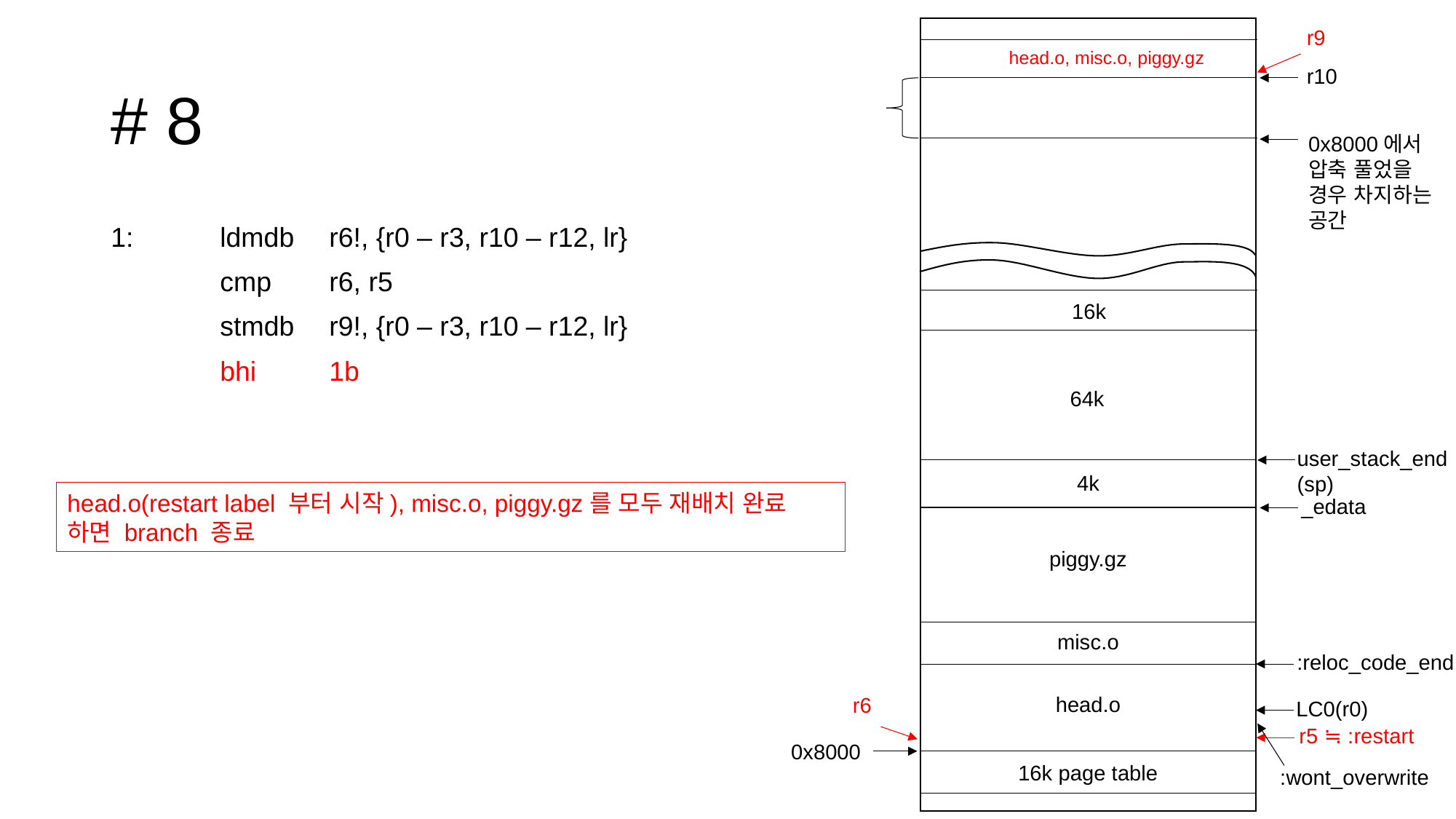

r9
head.o, misc.o, piggy.gz
# # 8
r10

0x8000에서
압축 풀었을
경우 차지하는
공간
1:	ldmdb	r6!, {r0 – r3, r10 – r12, lr}
	cmp	r6, r5
	stmdb	r9!, {r0 – r3, r10 – r12, lr}
	bhi	1b

16k
64k

user_stack_end
(sp)
4k
head.o(restart label 부터 시작), misc.o, piggy.gz를 모두 재배치 완료 하면 branch 종료
_edata
piggy.gz
misc.o
:reloc_code_end
head.o
r6
LC0(r0)
r5 ≒ :restart
0x8000
16k page table
:wont_overwrite